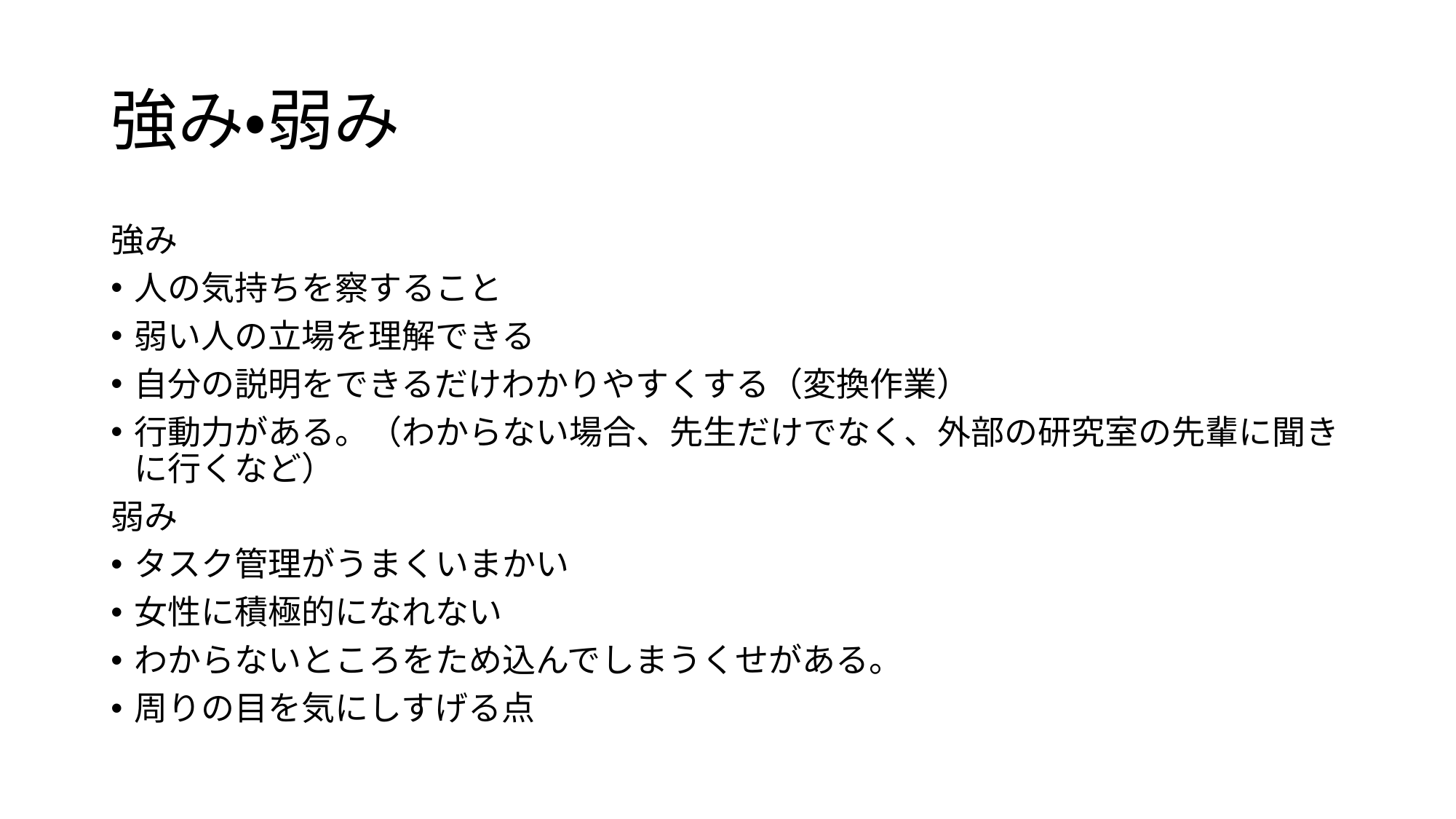

# 強み・弱み
強み
人の気持ちを察すること
弱い人の立場を理解できる
自分の説明をできるだけわかりやすくする（変換作業）
行動力がある。（わからない場合、先生だけでなく、外部の研究室の先輩に聞きに行くなど）
弱み
タスク管理がうまくいまかい
女性に積極的になれない
わからないところをため込んでしまうくせがある。
周りの目を気にしすげる点